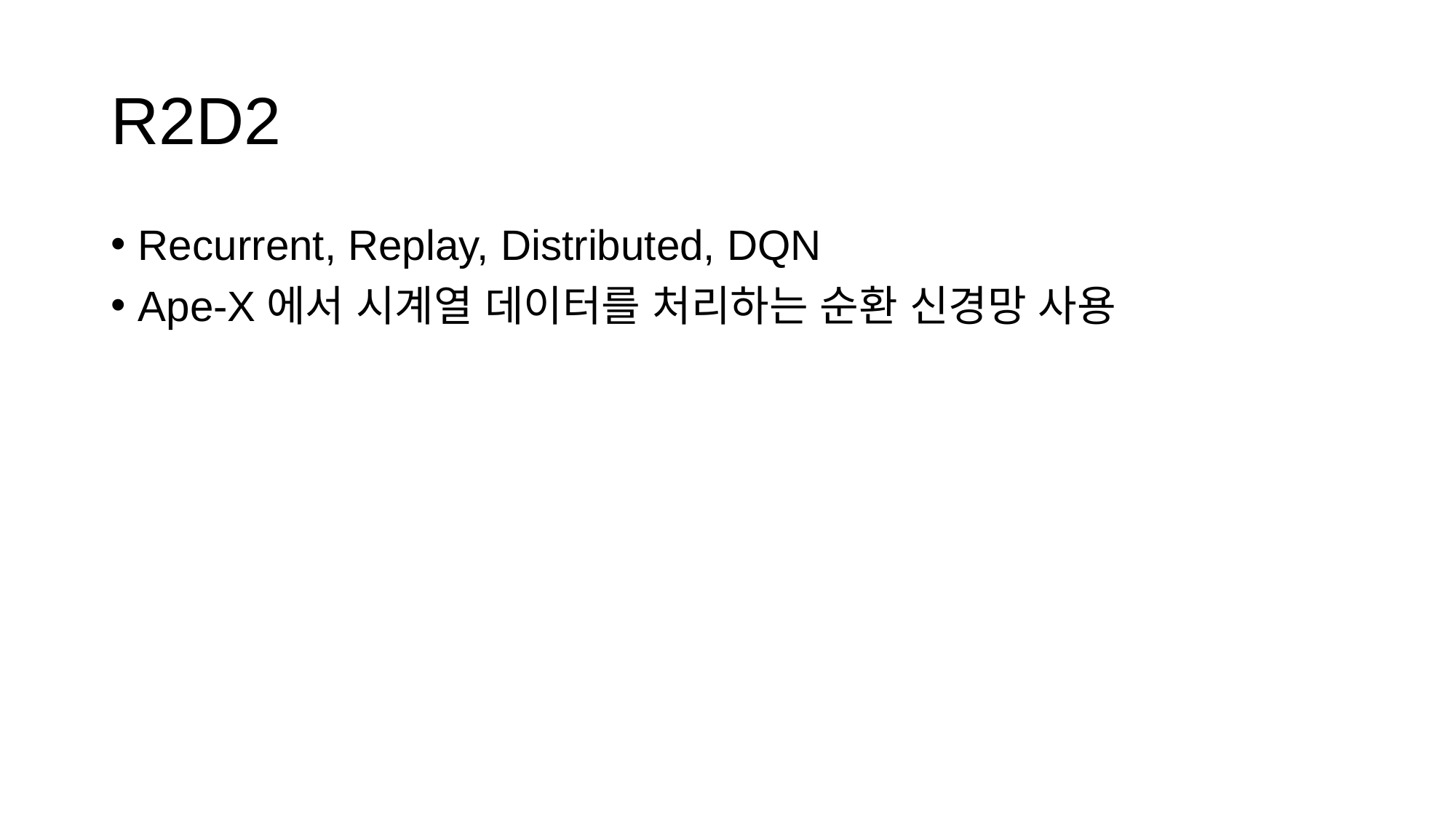

# R2D2
Recurrent, Replay, Distributed, DQN
Ape-X에서 시계열 데이터를 처리하는 순환 신경망 사용